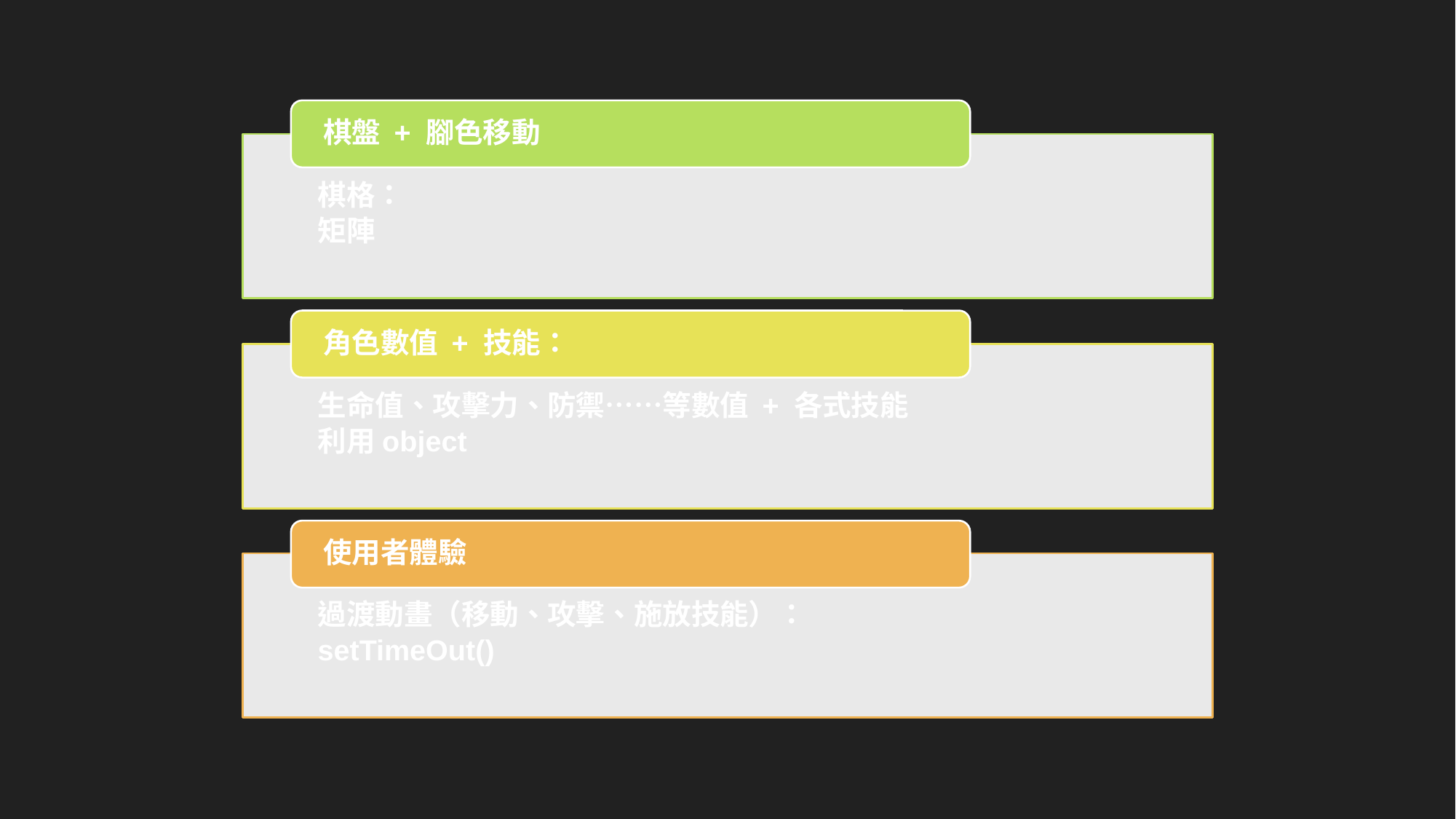

棋格：
矩陣
棋盤 + 腳色移動
生命值、攻擊力、防禦……等數值 + 各式技能
利用object
角色數值 + 技能：
過渡動畫（移動、攻擊、施放技能）：
setTimeOut()
使用者體驗